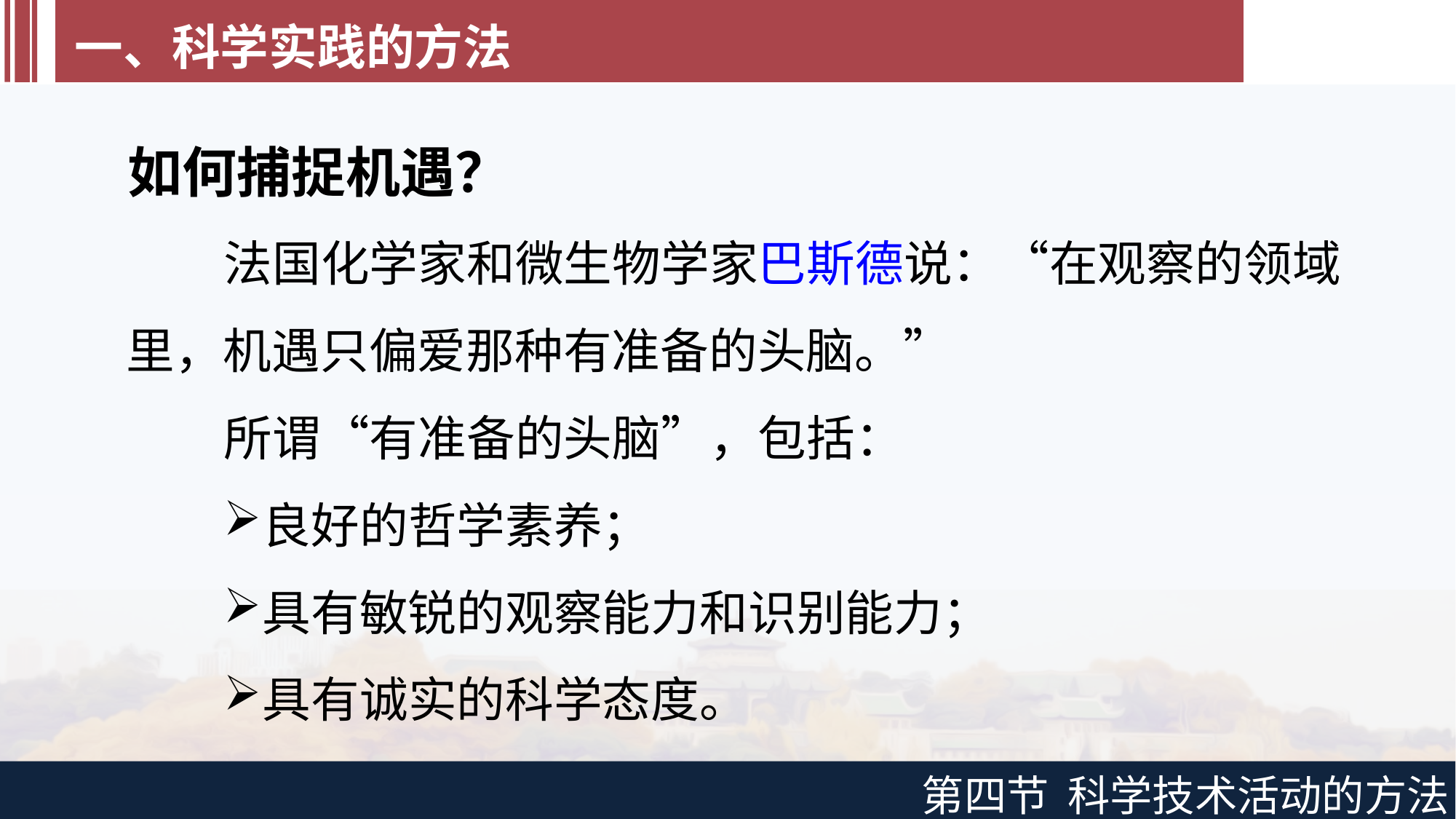

一、科学实践的方法
如何捕捉机遇？
法国化学家和微生物学家巴斯德说：“在观察的领域里，机遇只偏爱那种有准备的头脑。”
所谓“有准备的头脑”，包括：
良好的哲学素养；
具有敏锐的观察能力和识别能力；
具有诚实的科学态度。

第四节  科学技术活动的方法